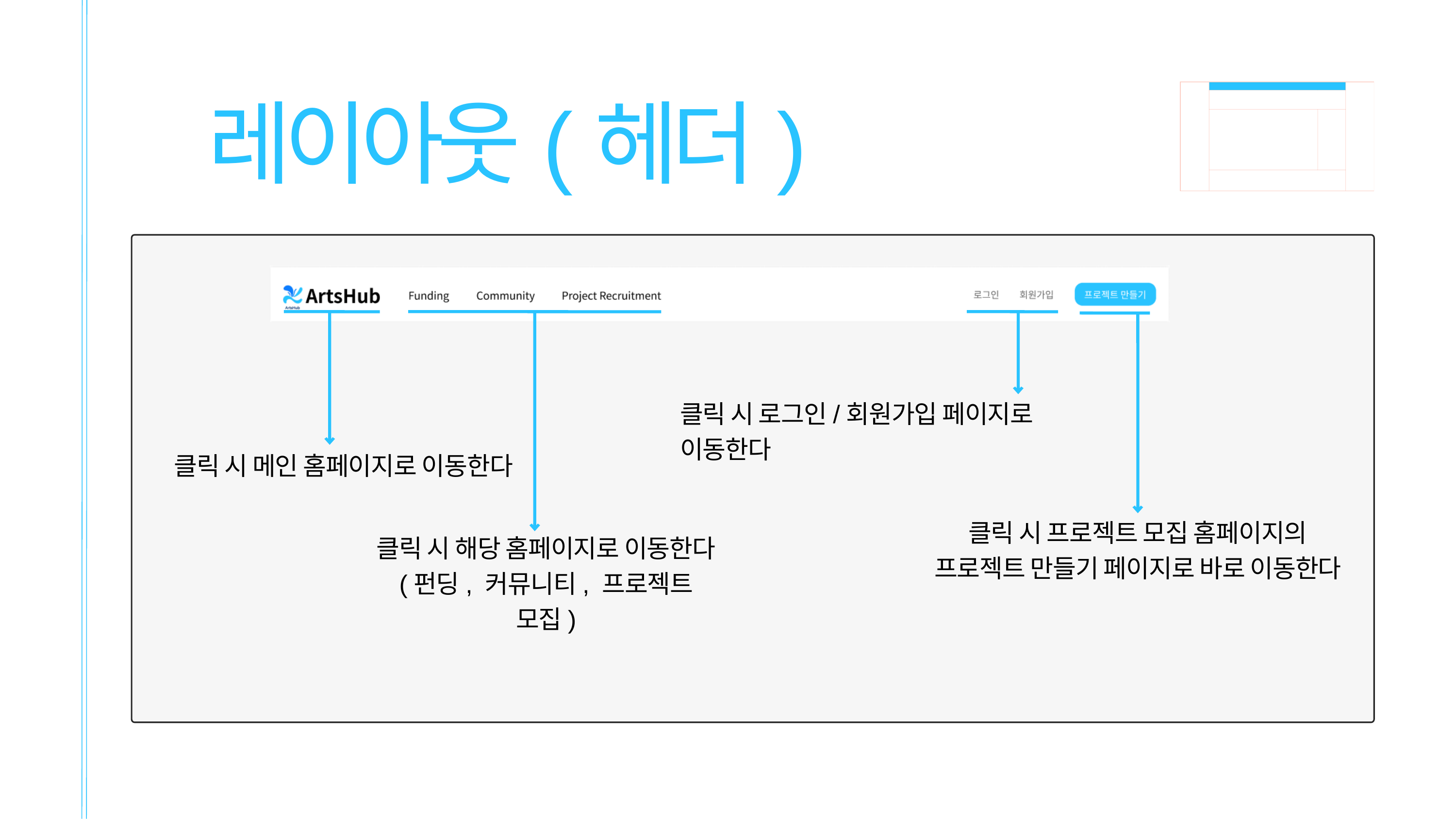

레이아웃(헤더)

클릭 시 로그인/회원가입 페이지로 이동한다
클릭 시 메인 홈페이지로 이동한다
클릭 시 프로젝트 모집 홈페이지의
프로젝트 만들기 페이지로 바로 이동한다
클릭 시 해당 홈페이지로 이동한다
(펀딩, 커뮤니티, 프로젝트 모집)